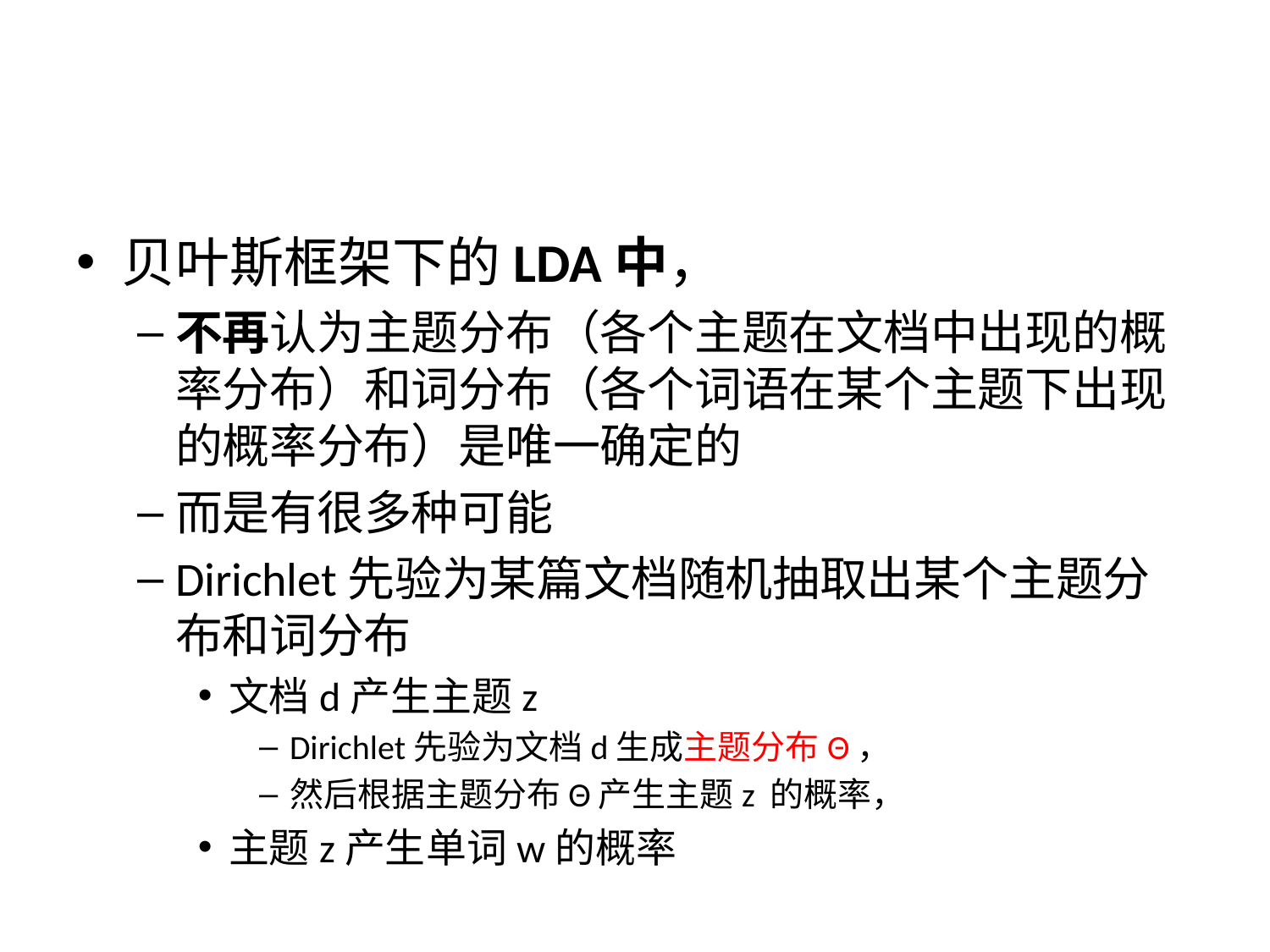

#
贝叶斯框架下的LDA中，
不再认为主题分布（各个主题在文档中出现的概率分布）和词分布（各个词语在某个主题下出现的概率分布）是唯一确定的
而是有很多种可能
Dirichlet先验为某篇文档随机抽取出某个主题分布和词分布
文档d产生主题z
Dirichlet先验为文档d生成主题分布Θ，
然后根据主题分布Θ产生主题z 的概率，
主题z产生单词w的概率